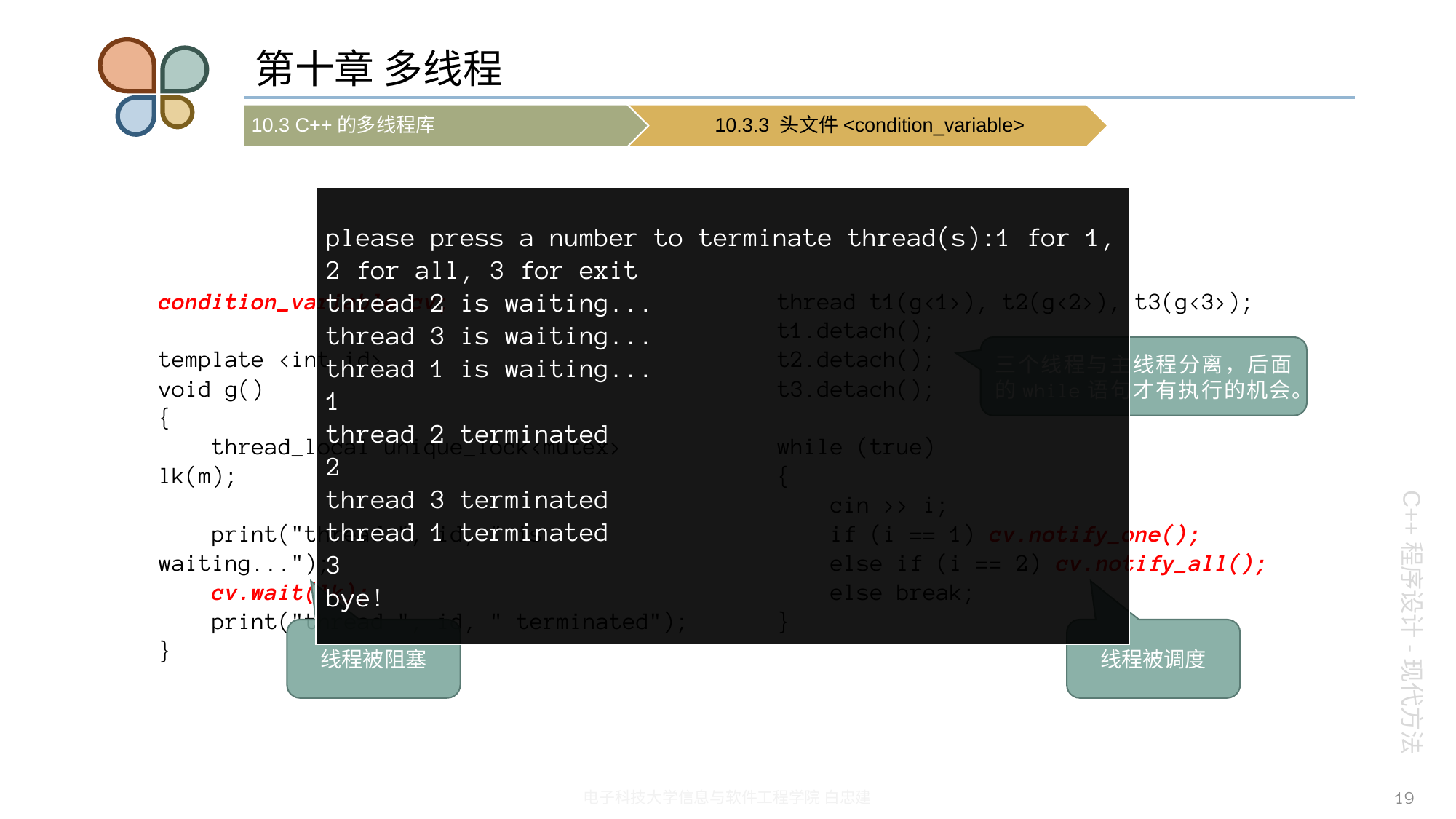

# 第十章 多线程
10.3 C++的多线程库
10.3.3 头文件<condition_variable>
please press a number to terminate thread(s):1 for 1, 2 for all, 3 for exit
thread 2 is waiting...
thread 3 is waiting...
thread 1 is waiting...
1
thread 2 terminated
2
thread 3 terminated
thread 1 terminated
3
bye!
condition_variable cv;

template <int id>
void g()
{
    thread_local unique_lock<mutex> lk(m);

    print("thread ", id, " is waiting...");
    cv.wait(lk);
    print("thread ", id, " terminated");
}

thread t1(g<1>), t2(g<2>), t3(g<3>);
t1.detach();
t2.detach();
t3.detach();

while (true)
{
    cin >> i;
    if (i == 1) cv.notify_one();
    else if (i == 2) cv.notify_all();
    else break;
}

三个线程与主线程分离，后面的while语句才有执行的机会。
线程被调度
线程被阻塞
19